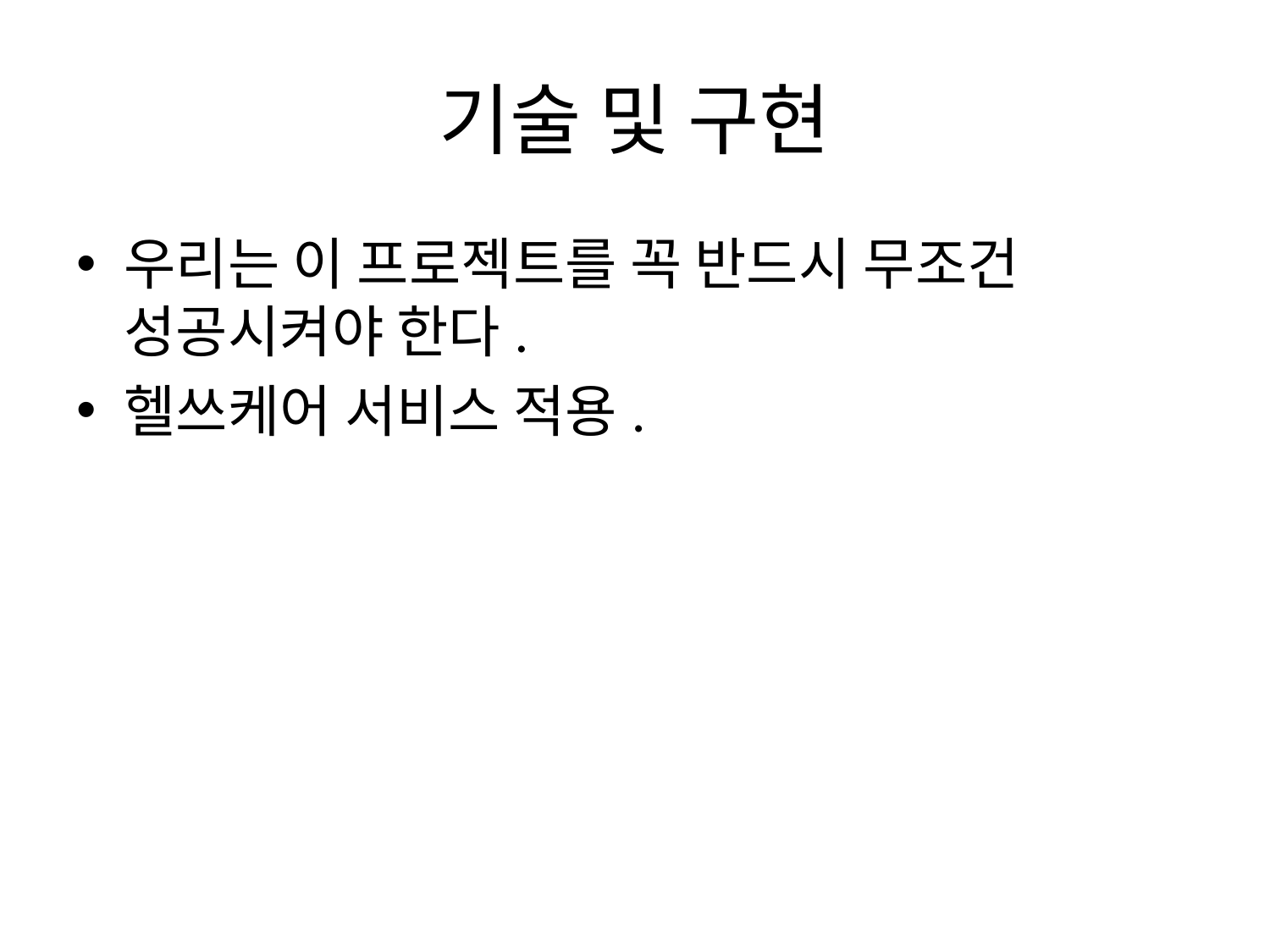

# 기술 및 구현
우리는 이 프로젝트를 꼭 반드시 무조건 성공시켜야 한다.
헬쓰케어 서비스 적용.